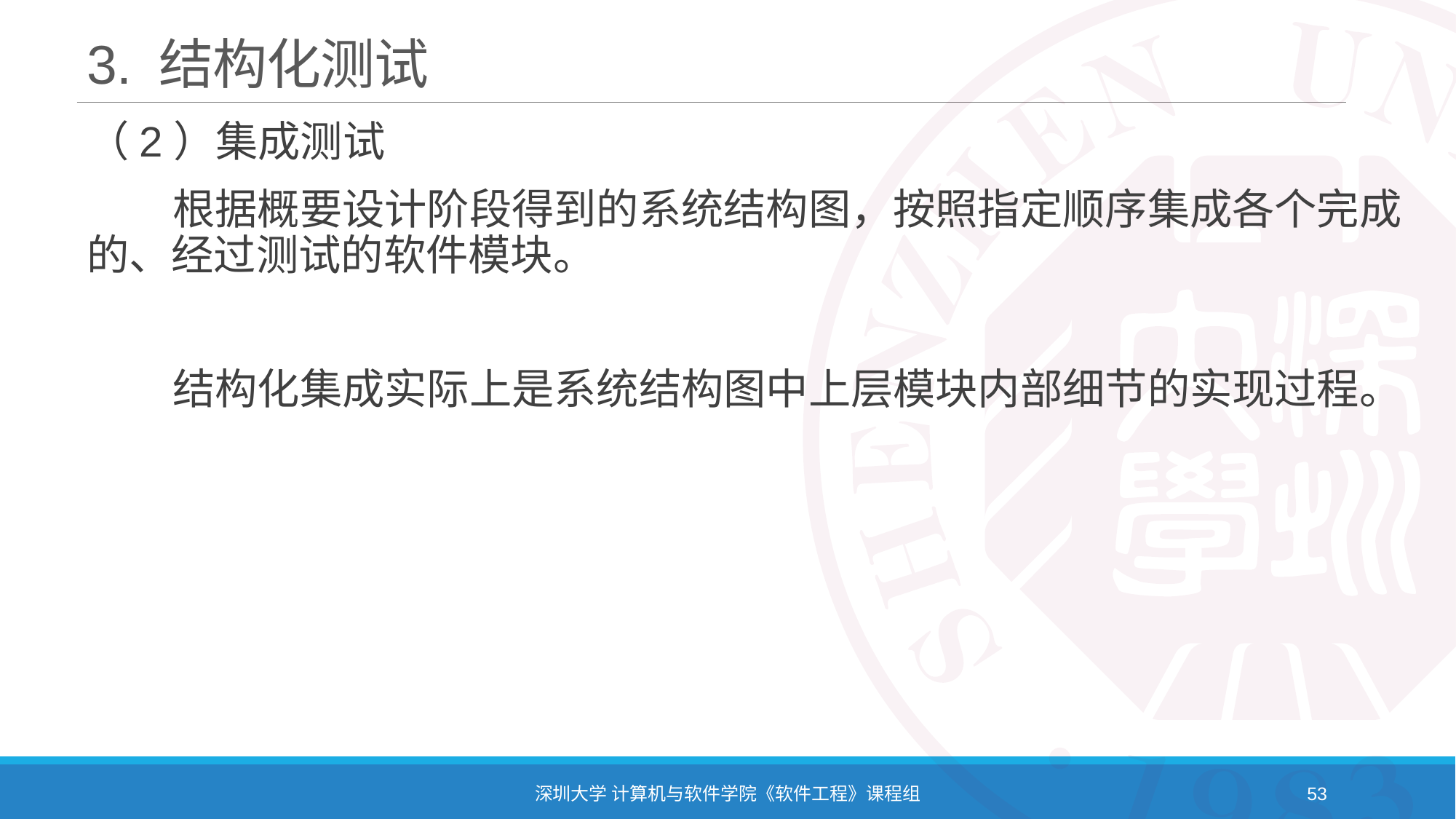

# 3. 结构化测试
（2）集成测试
        根据概要设计阶段得到的系统结构图，按照指定顺序集成各个完成的、经过测试的软件模块。

        结构化集成实际上是系统结构图中上层模块内部细节的实现过程。

深圳大学 计算机与软件学院《软件工程》课程组
53